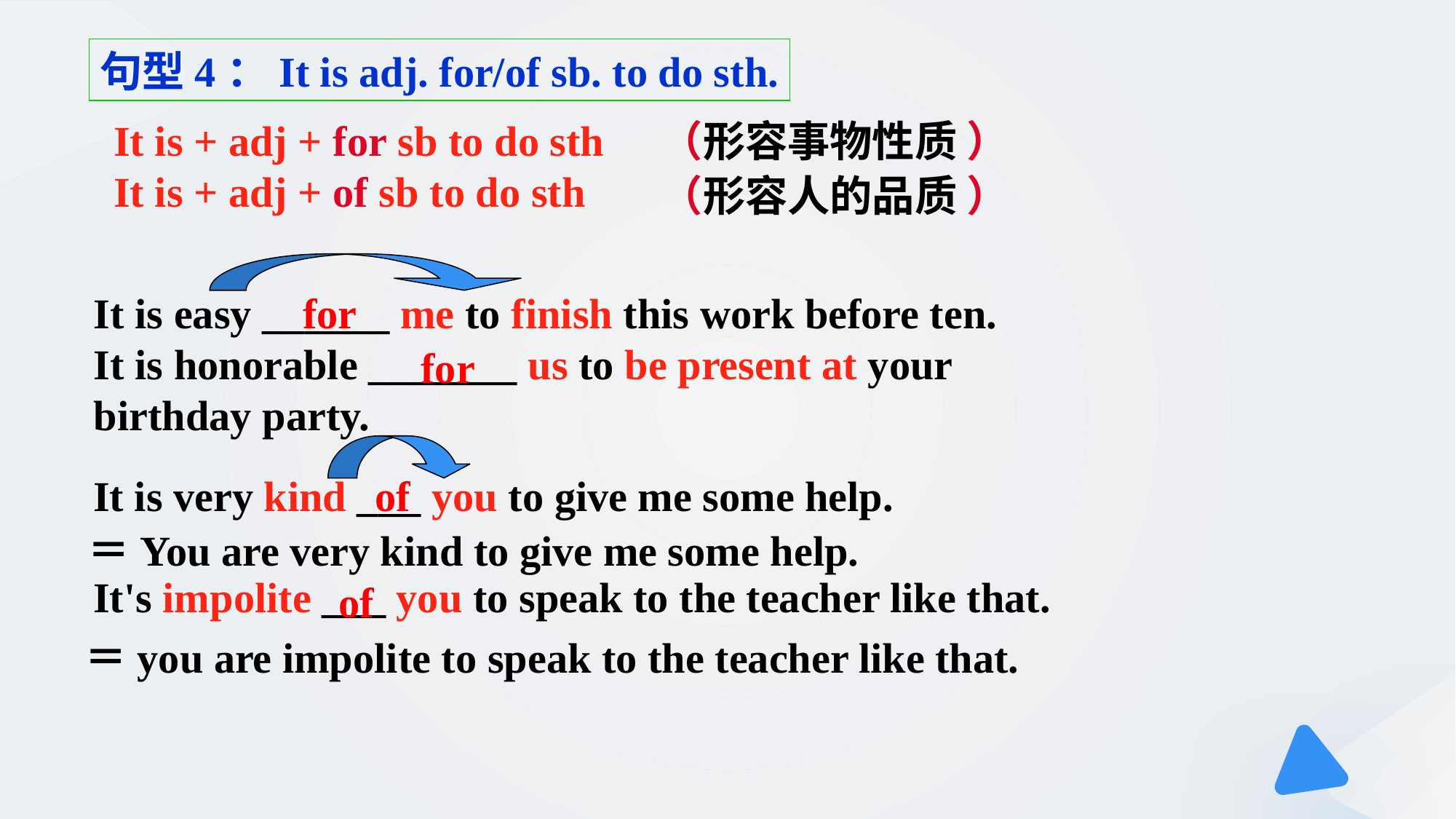

句型4：It is adj. for/of sb. to do sth.
It is + adj + for sb to do sth
It is + adj + of sb to do sth
（形容事物性质 ）
（形容人的品质 ）

It is easy ______ me to finish this work before ten.
It is honorable _______ us to be present at your
birthday party.
for
for

It is very kind ___ you to give me some help.

It's impolite ___ you to speak to the teacher like that.
of
＝You are very kind to give me some help.
of
＝you are impolite to speak to the teacher like that.